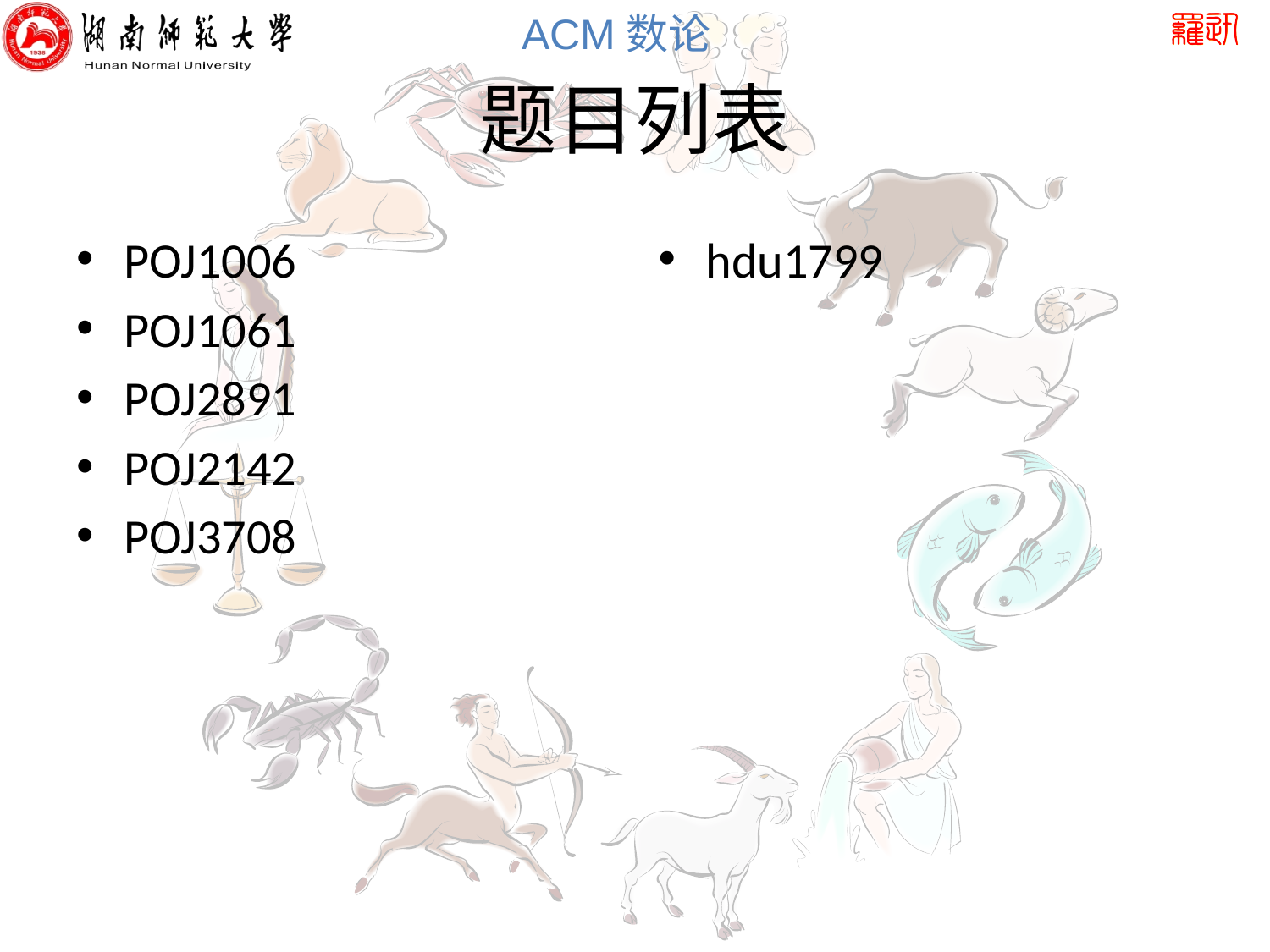

# 题目列表
POJ1006
POJ1061
POJ2891
POJ2142
POJ3708
hdu1799